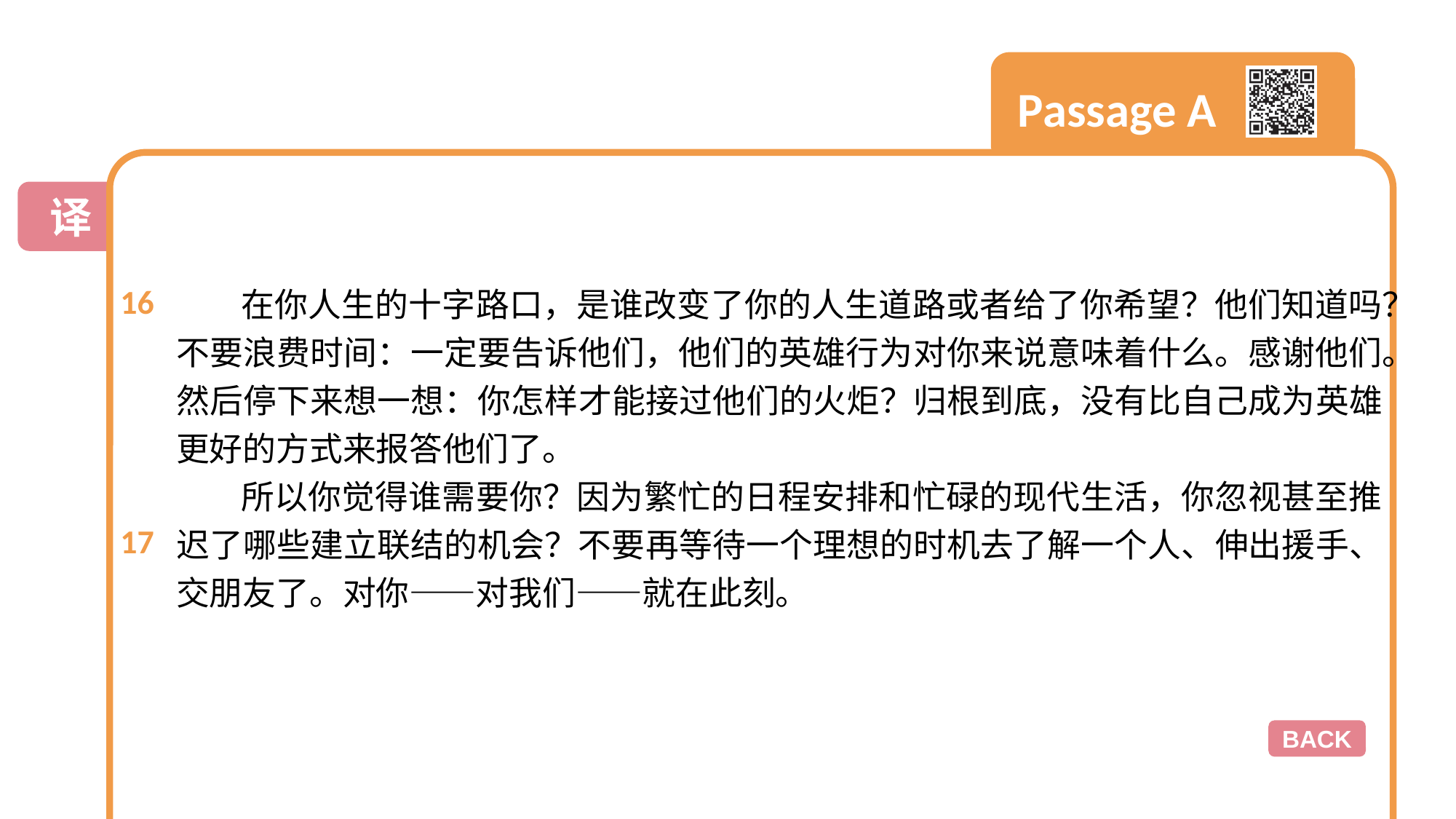

在你人生的十字路口，是谁改变了你的人生道路或者给了你希望？他们知道吗？不要浪费时间：一定要告诉他们，他们的英雄行为对你来说意味着什么。感谢他们。然后停下来想一想：你怎样才能接过他们的火炬？归根到底，没有比自己成为英雄更好的方式来报答他们了。
所以你觉得谁需要你？因为繁忙的日程安排和忙碌的现代生活，你忽视甚至推迟了哪些建立联结的机会？不要再等待一个理想的时机去了解一个人、伸出援手、交朋友了。对你——对我们——就在此刻。

16

17

BACK